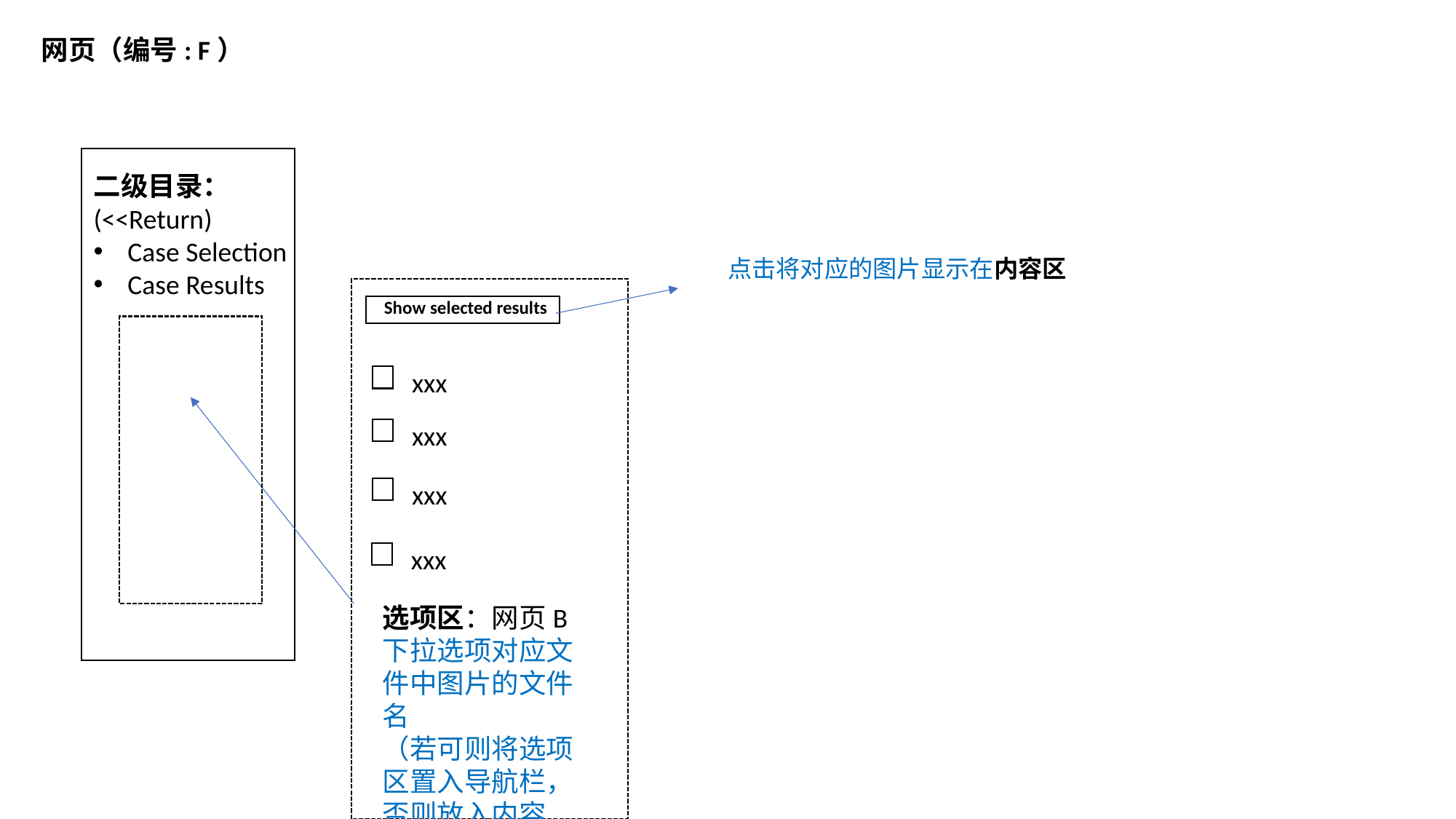

网页（编号: F）

二级目录：
(<<Return)
Case Selection
Case Results
点击将对应的图片显示在内容区

Show selected results

xxx

xxx

xxx

xxx

选项区：网页B下拉选项对应文件中图片的文件名
（若可则将选项区置入导航栏， 否则放入内容栏）